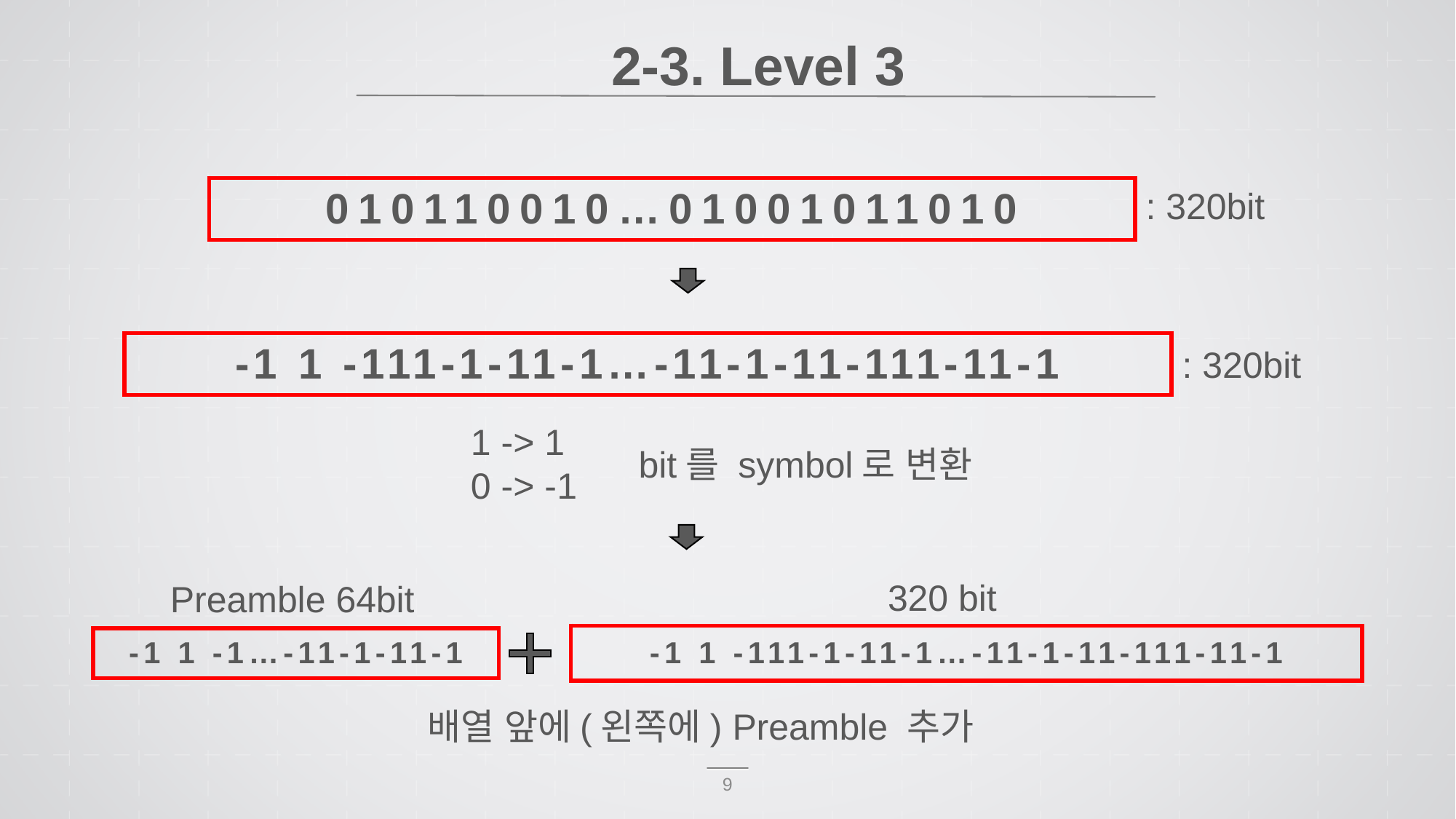

2-3. Level 3
| 010110010…01001011010 |
| --- |
: 320bit

| -1 1 -111-1-11-1…-11-1-11-111-11-1 |
| --- |
: 320bit
1 -> 1
0 -> -1
bit를 symbol로 변환

320 bit
Preamble 64bit
| -1 1 -111-1-11-1…-11-1-11-111-11-1 |
| --- |

| -1 1 -1…-11-1-11-1 |
| --- |
배열 앞에(왼쪽에) Preamble 추가
9